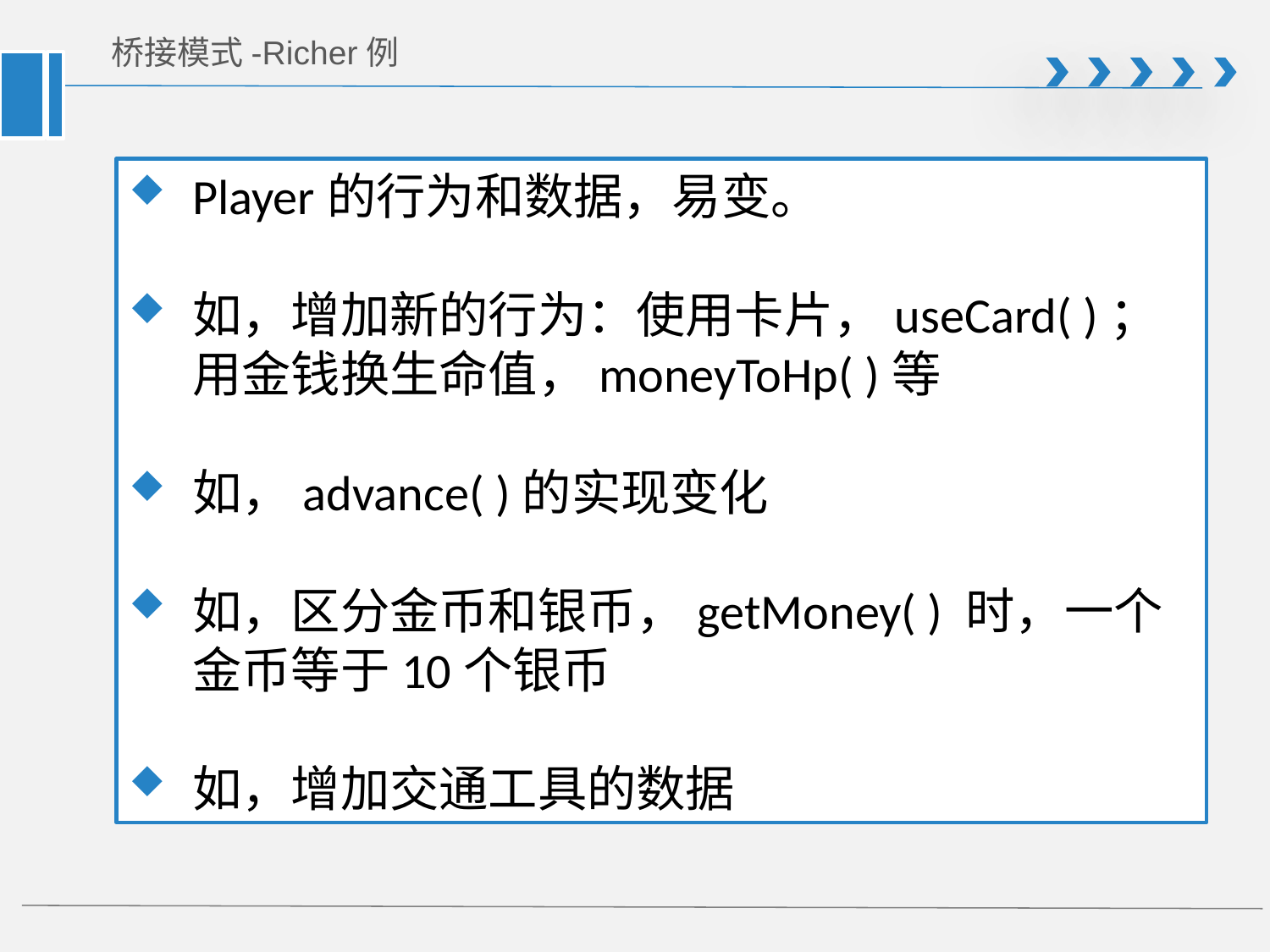

# 桥接模式-Richer例
Player的行为和数据，易变。

如，增加新的行为：使用卡片，useCard( )；  用金钱换生命值，moneyToHp( )等

如，advance( )的实现变化

如，区分金币和银币，getMoney( ) 时，一个金币等于10个银币

如，增加交通工具的数据